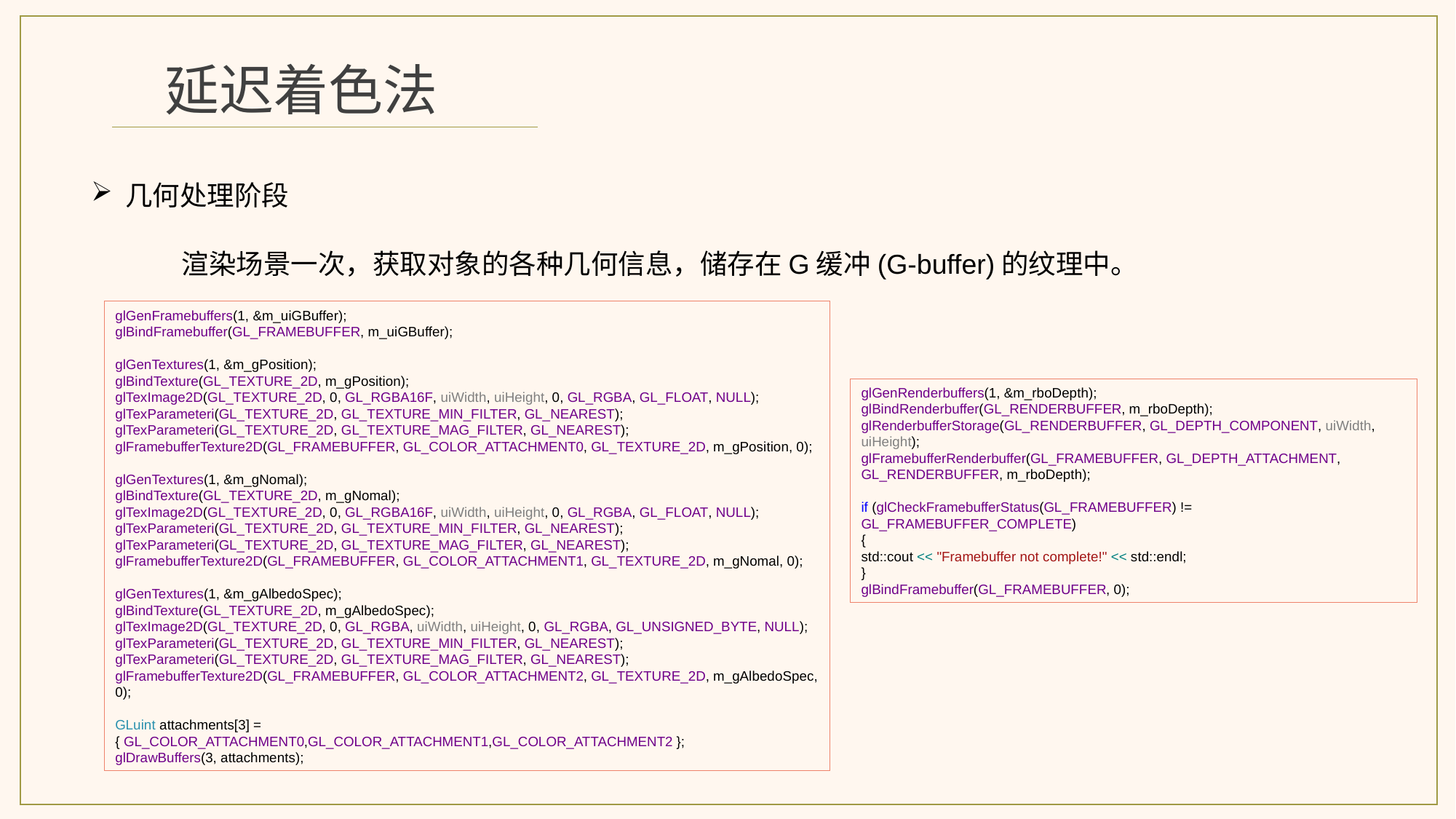

延迟着色法
几何处理阶段
渲染场景一次，获取对象的各种几何信息，储存在G缓冲(G-buffer)的纹理中。
glGenFramebuffers(1, &m_uiGBuffer);
glBindFramebuffer(GL_FRAMEBUFFER, m_uiGBuffer);

glGenTextures(1, &m_gPosition);
glBindTexture(GL_TEXTURE_2D, m_gPosition);
glTexImage2D(GL_TEXTURE_2D, 0, GL_RGBA16F, uiWidth, uiHeight, 0, GL_RGBA, GL_FLOAT, NULL);
glTexParameteri(GL_TEXTURE_2D, GL_TEXTURE_MIN_FILTER, GL_NEAREST);
glTexParameteri(GL_TEXTURE_2D, GL_TEXTURE_MAG_FILTER, GL_NEAREST);
glFramebufferTexture2D(GL_FRAMEBUFFER, GL_COLOR_ATTACHMENT0, GL_TEXTURE_2D, m_gPosition, 0);

glGenTextures(1, &m_gNomal);
glBindTexture(GL_TEXTURE_2D, m_gNomal);
glTexImage2D(GL_TEXTURE_2D, 0, GL_RGBA16F, uiWidth, uiHeight, 0, GL_RGBA, GL_FLOAT, NULL);
glTexParameteri(GL_TEXTURE_2D, GL_TEXTURE_MIN_FILTER, GL_NEAREST);
glTexParameteri(GL_TEXTURE_2D, GL_TEXTURE_MAG_FILTER, GL_NEAREST);
glFramebufferTexture2D(GL_FRAMEBUFFER, GL_COLOR_ATTACHMENT1, GL_TEXTURE_2D, m_gNomal, 0);

glGenTextures(1, &m_gAlbedoSpec);
glBindTexture(GL_TEXTURE_2D, m_gAlbedoSpec);
glTexImage2D(GL_TEXTURE_2D, 0, GL_RGBA, uiWidth, uiHeight, 0, GL_RGBA, GL_UNSIGNED_BYTE, NULL);
glTexParameteri(GL_TEXTURE_2D, GL_TEXTURE_MIN_FILTER, GL_NEAREST);
glTexParameteri(GL_TEXTURE_2D, GL_TEXTURE_MAG_FILTER, GL_NEAREST);
glFramebufferTexture2D(GL_FRAMEBUFFER, GL_COLOR_ATTACHMENT2, GL_TEXTURE_2D, m_gAlbedoSpec, 0);

GLuint attachments[3] = { GL_COLOR_ATTACHMENT0,GL_COLOR_ATTACHMENT1,GL_COLOR_ATTACHMENT2 };
glDrawBuffers(3, attachments);
glGenRenderbuffers(1, &m_rboDepth);
glBindRenderbuffer(GL_RENDERBUFFER, m_rboDepth);
glRenderbufferStorage(GL_RENDERBUFFER, GL_DEPTH_COMPONENT, uiWidth, uiHeight);
glFramebufferRenderbuffer(GL_FRAMEBUFFER, GL_DEPTH_ATTACHMENT, GL_RENDERBUFFER, m_rboDepth);

if (glCheckFramebufferStatus(GL_FRAMEBUFFER) != GL_FRAMEBUFFER_COMPLETE)
{
std::cout << "Framebuffer not complete!" << std::endl;
}
glBindFramebuffer(GL_FRAMEBUFFER, 0);